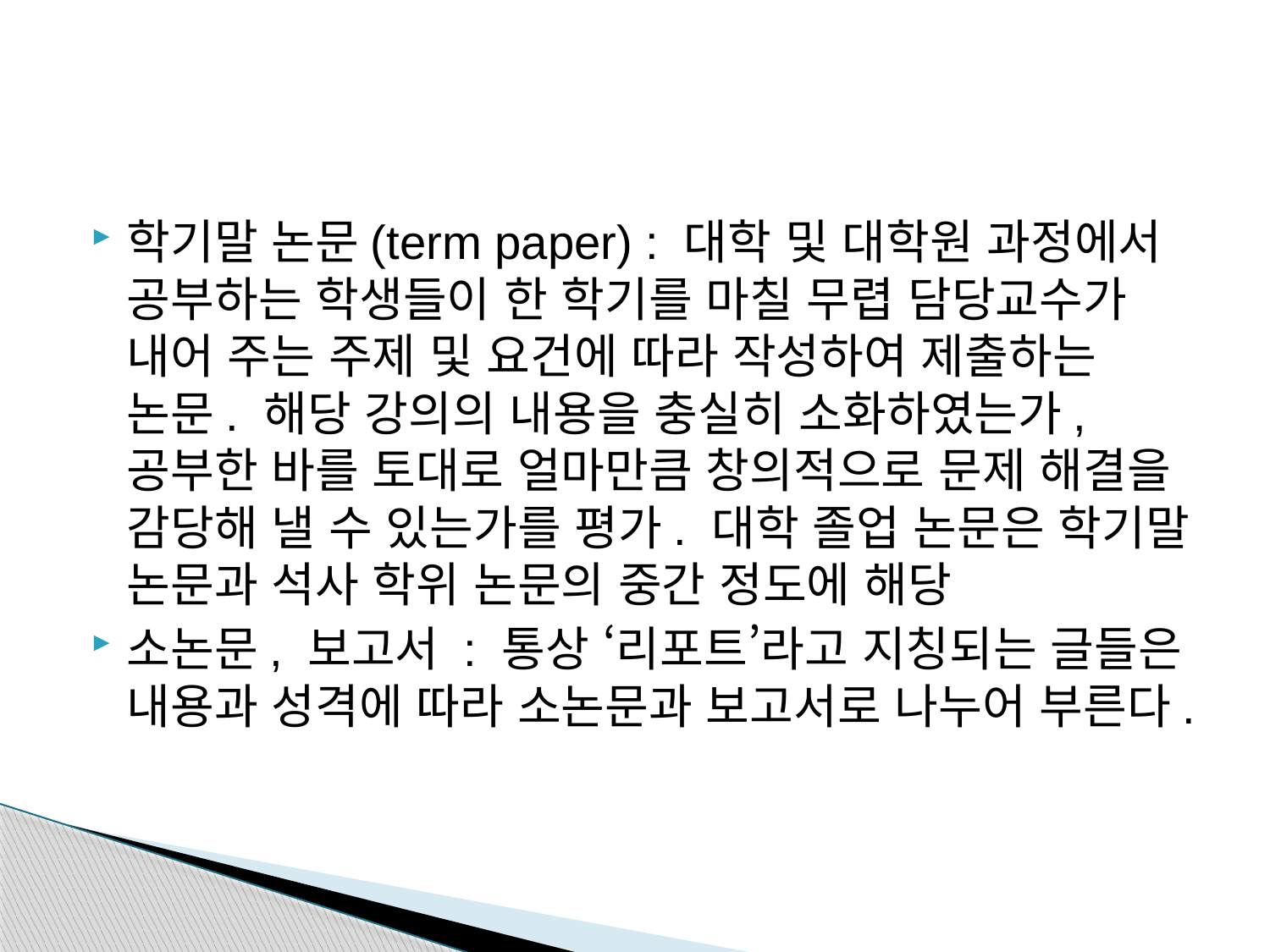

#
학기말 논문(term paper) : 대학 및 대학원 과정에서 공부하는 학생들이 한 학기를 마칠 무렵 담당교수가 내어 주는 주제 및 요건에 따라 작성하여 제출하는 논문. 해당 강의의 내용을 충실히 소화하였는가, 공부한 바를 토대로 얼마만큼 창의적으로 문제 해결을 감당해 낼 수 있는가를 평가. 대학 졸업 논문은 학기말 논문과 석사 학위 논문의 중간 정도에 해당
소논문, 보고서 : 통상 ‘리포트’라고 지칭되는 글들은 내용과 성격에 따라 소논문과 보고서로 나누어 부른다.